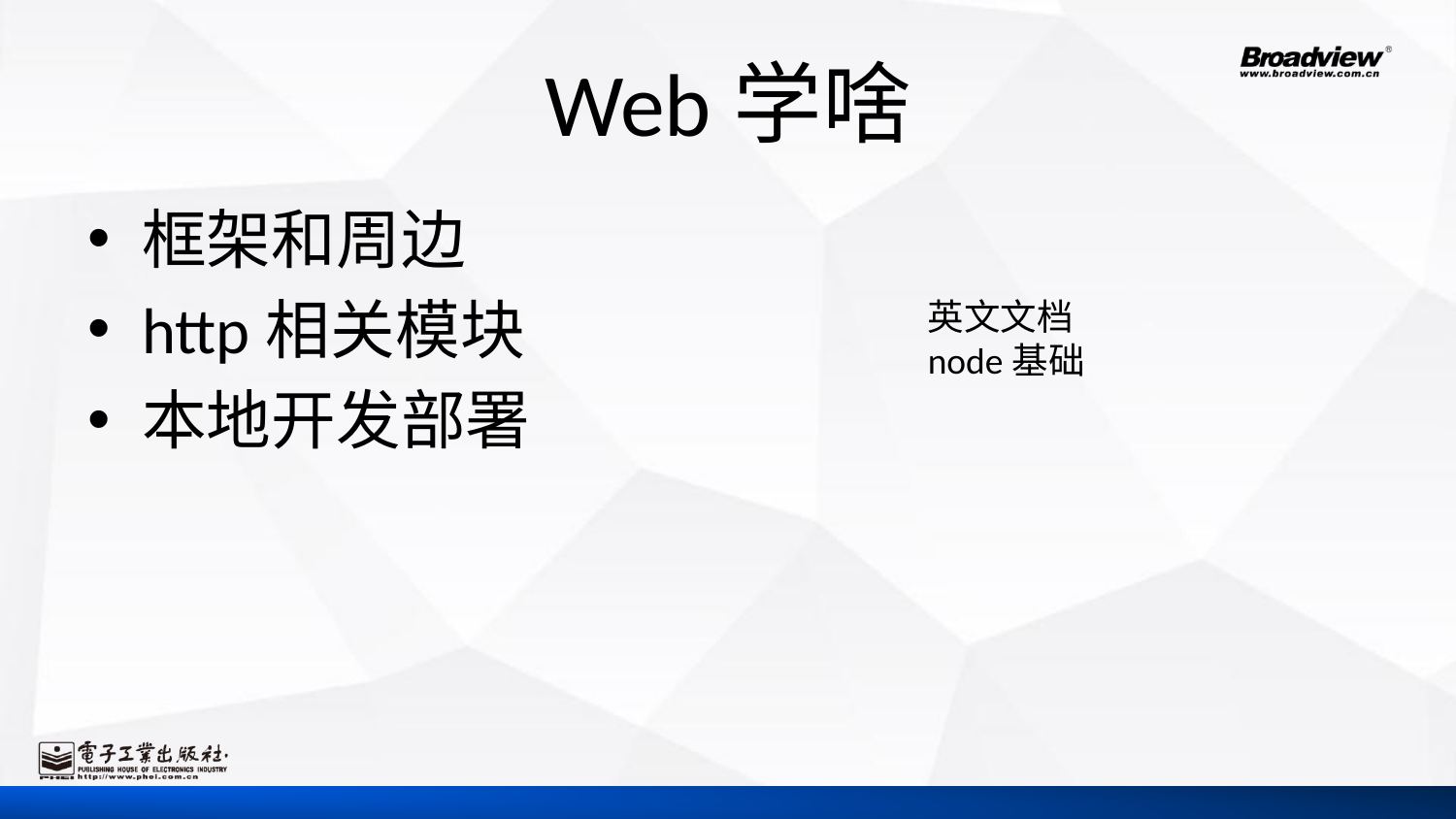

# Web学啥
框架和周边
http相关模块
本地开发部署
英文文档
node基础